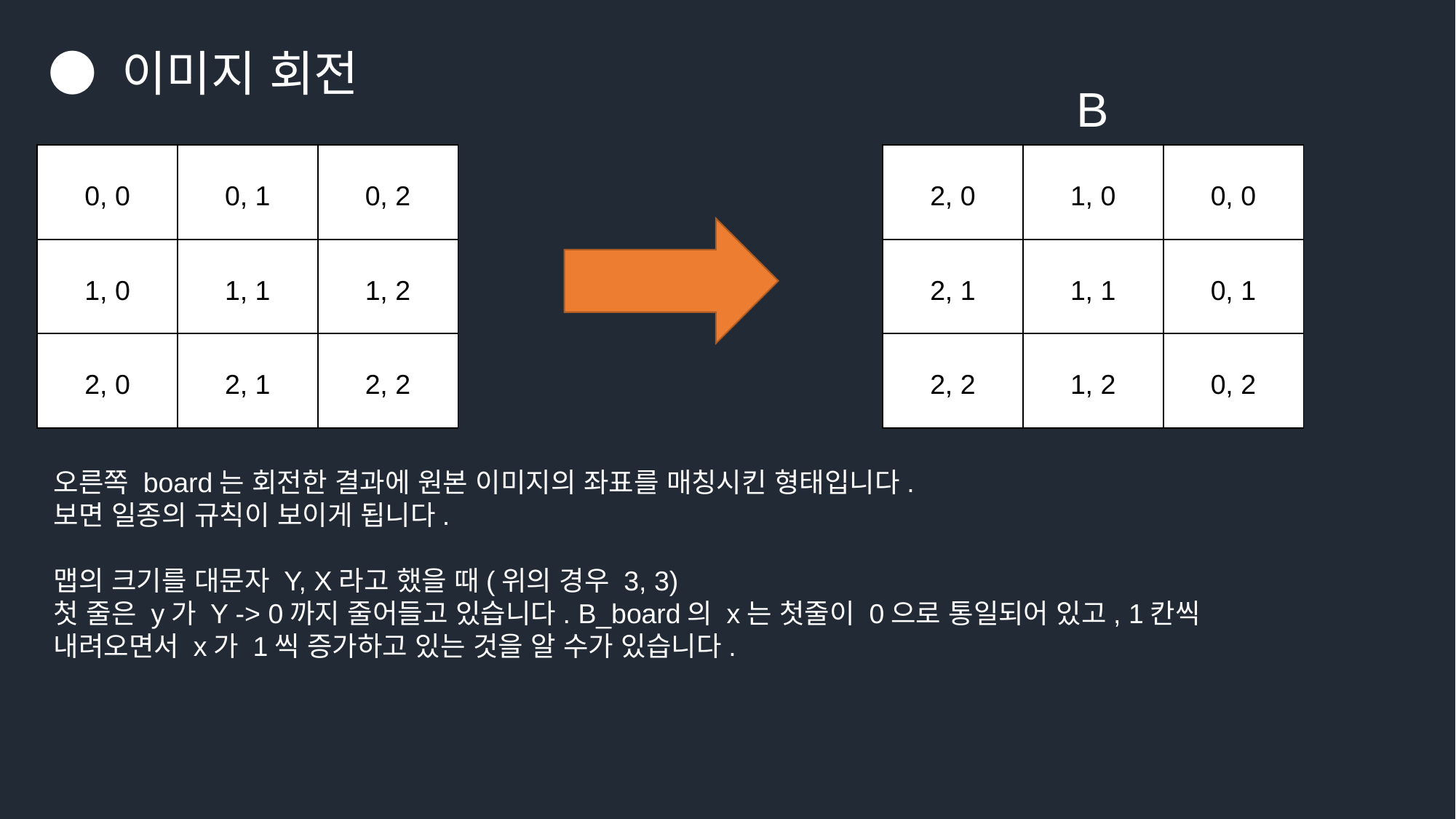

● 이미지 회전
B
| 0, 0 | 0, 1 | 0, 2 |
| --- | --- | --- |
| 1, 0 | 1, 1 | 1, 2 |
| 2, 0 | 2, 1 | 2, 2 |
| 2, 0 | 1, 0 | 0, 0 |
| --- | --- | --- |
| 2, 1 | 1, 1 | 0, 1 |
| 2, 2 | 1, 2 | 0, 2 |

오른쪽 board는 회전한 결과에 원본 이미지의 좌표를 매칭시킨 형태입니다.
보면 일종의 규칙이 보이게 됩니다.

맵의 크기를 대문자 Y, X라고 했을 때(위의 경우 3, 3)
첫 줄은 y가 Y -> 0까지 줄어들고 있습니다. B_board의 x는 첫줄이 0으로 통일되어 있고, 1칸씩 내려오면서 x가 1씩 증가하고 있는 것을 알 수가 있습니다.